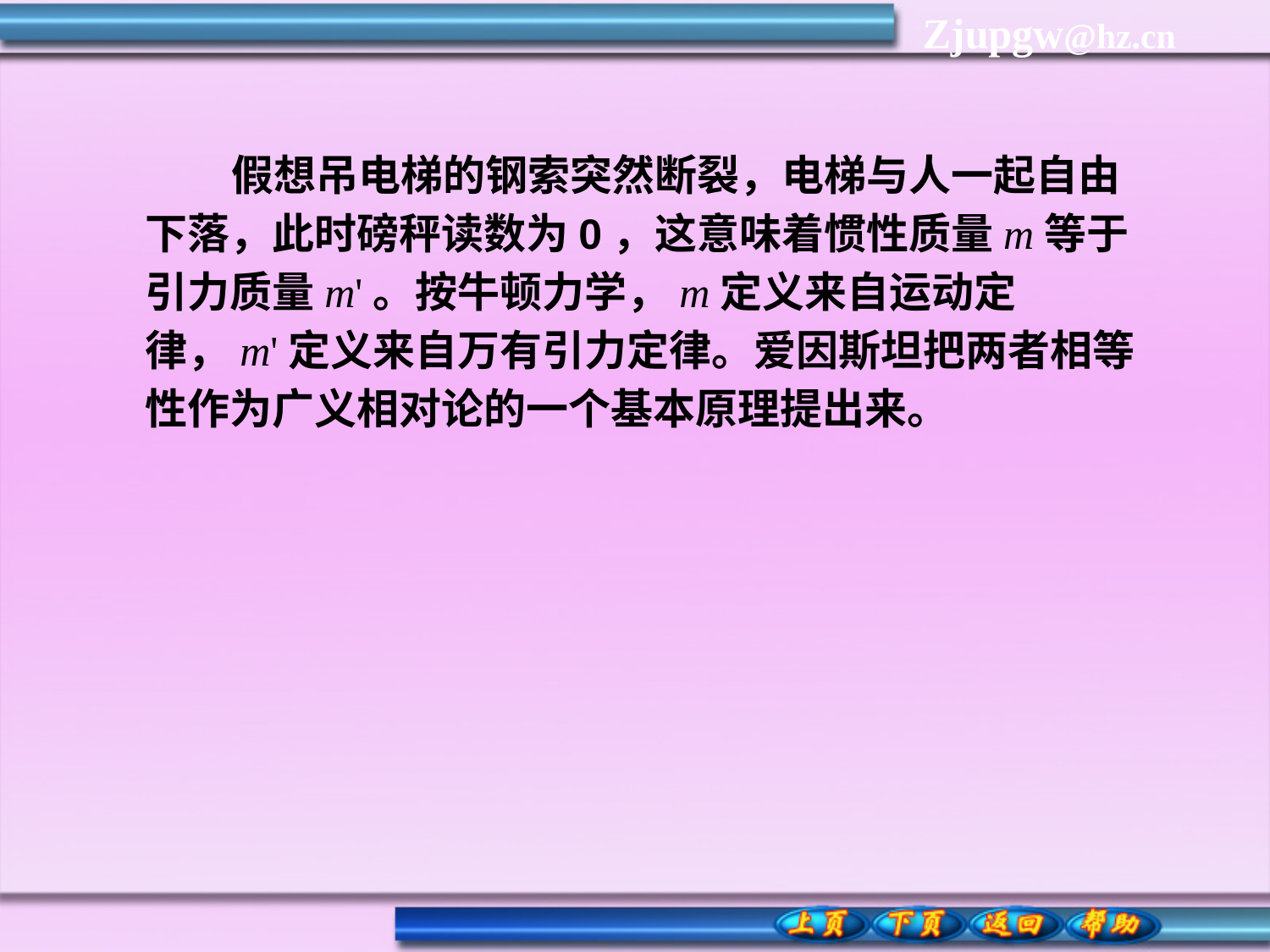

假想吊电梯的钢索突然断裂，电梯与人一起自由下落，此时磅秤读数为0，这意味着惯性质量m等于引力质量m'。按牛顿力学，m定义来自运动定律，m'定义来自万有引力定律。爱因斯坦把两者相等性作为广义相对论的一个基本原理提出来。